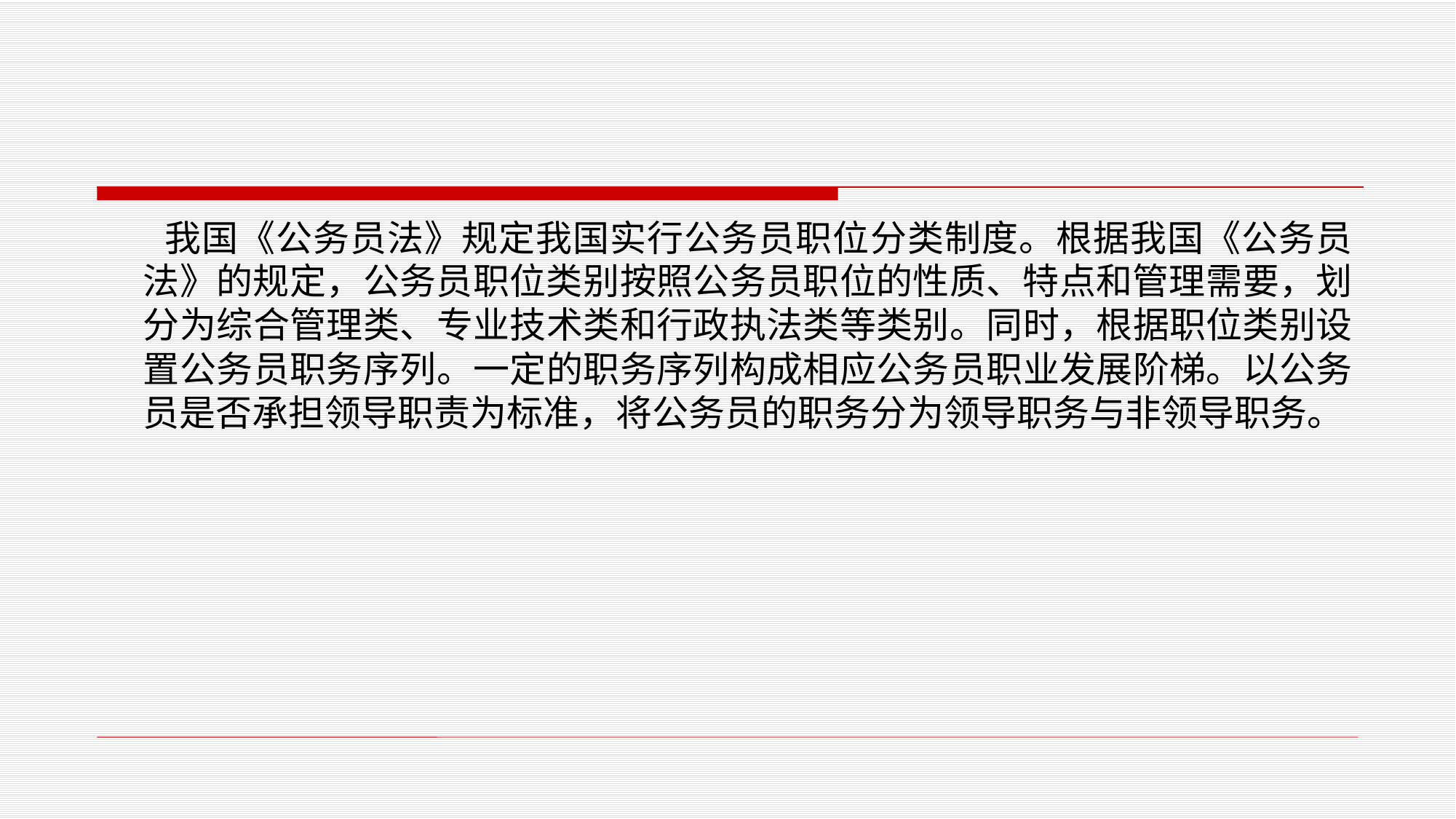

#
      我国《公务员法》规定我国实行公务员职位分类制度。根据我国《公务员法》的规定，公务员职位类别按照公务员职位的性质、特点和管理需要，划分为综合管理类、专业技术类和行政执法类等类别。同时，根据职位类别设置公务员职务序列。一定的职务序列构成相应公务员职业发展阶梯。以公务员是否承担领导职责为标准，将公务员的职务分为领导职务与非领导职务。